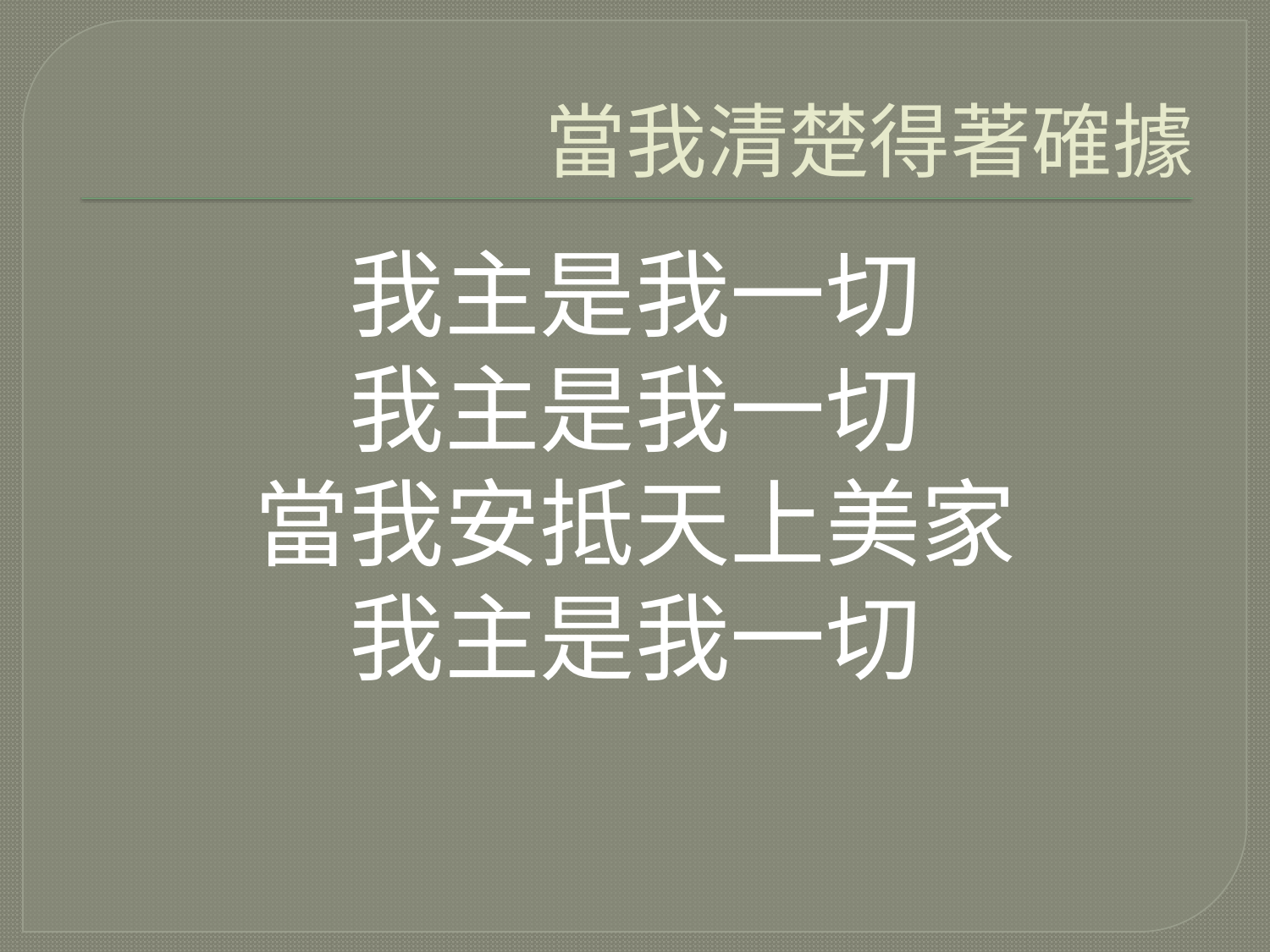

# 當我清楚得著確據
我主是我一切
我主是我一切
當我安抵天上美家
我主是我一切